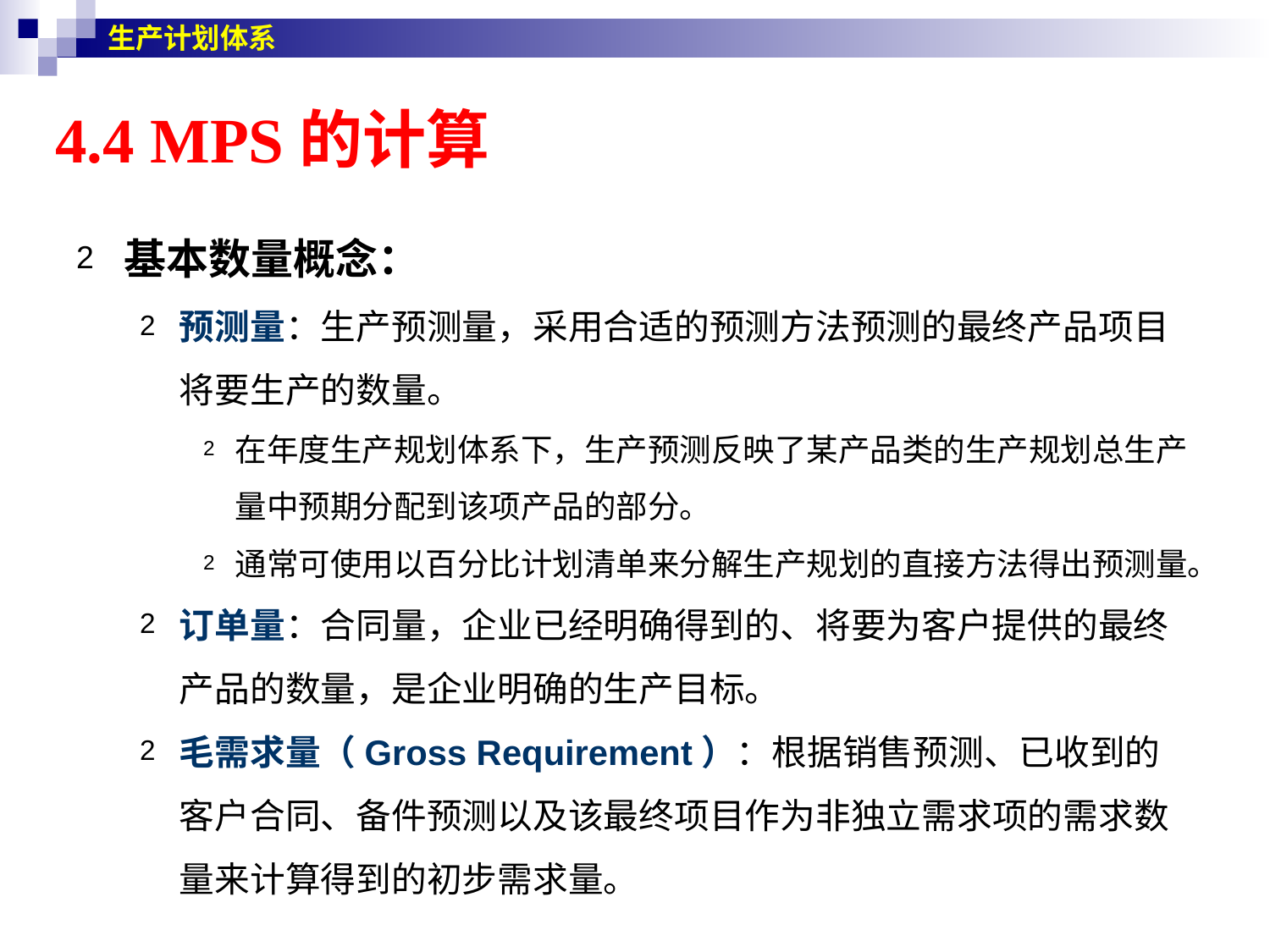

生产计划体系
# 4.4 MPS的计算
基本数量概念：
预测量：生产预测量，采用合适的预测方法预测的最终产品项目将要生产的数量。
在年度生产规划体系下，生产预测反映了某产品类的生产规划总生产量中预期分配到该项产品的部分。
通常可使用以百分比计划清单来分解生产规划的直接方法得出预测量。
订单量：合同量，企业已经明确得到的、将要为客户提供的最终产品的数量，是企业明确的生产目标。
毛需求量（Gross Requirement）：根据销售预测、已收到的客户合同、备件预测以及该最终项目作为非独立需求项的需求数量来计算得到的初步需求量。